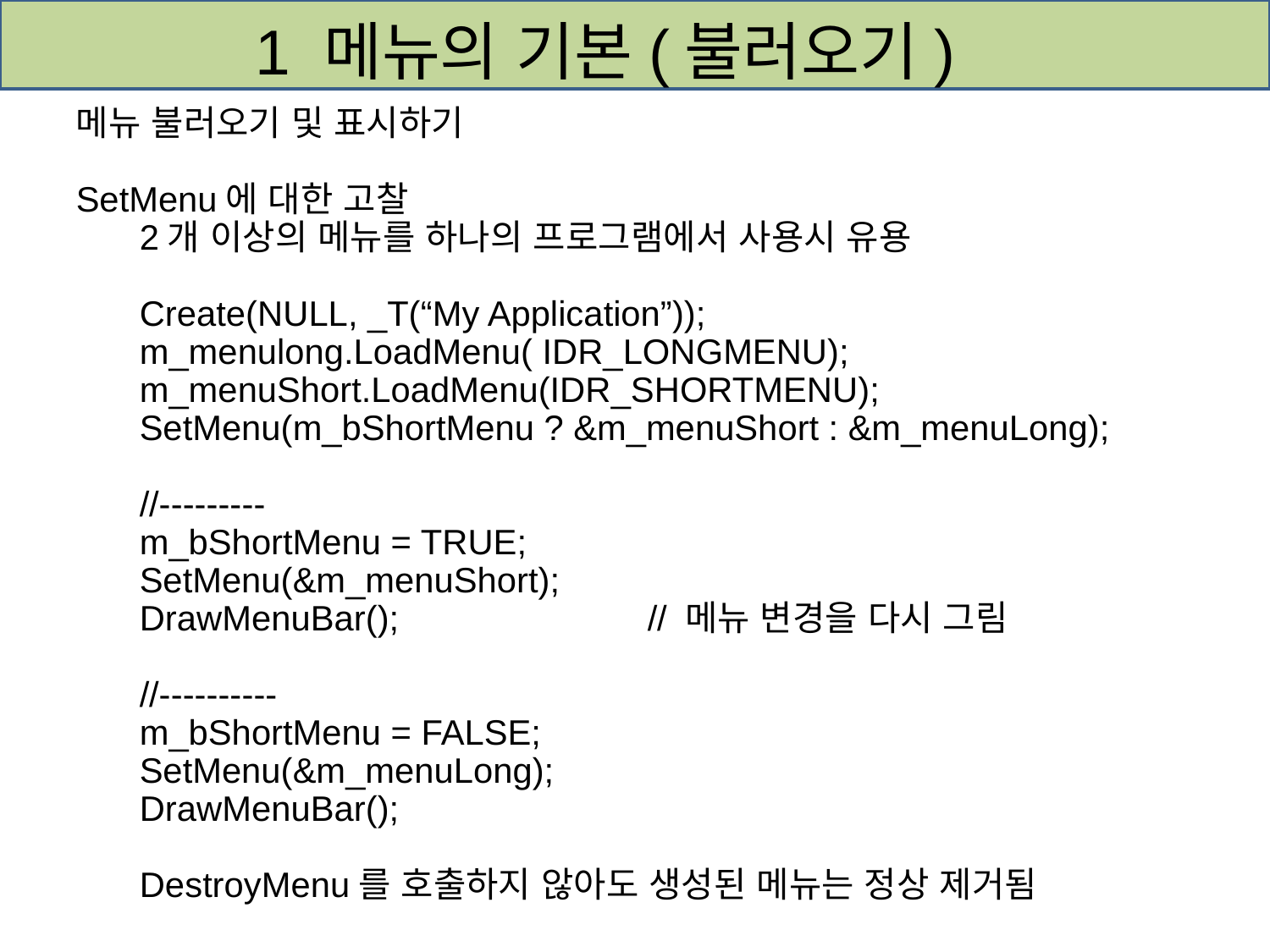

# 1 메뉴의 기본(불러오기)
메뉴 불러오기 및 표시하기

SetMenu에 대한 고찰
	2개 이상의 메뉴를 하나의 프로그램에서 사용시 유용

	Create(NULL, _T(“My Application”));
	m_menulong.LoadMenu( IDR_LONGMENU);
	m_menuShort.LoadMenu(IDR_SHORTMENU);
	SetMenu(m_bShortMenu ? &m_menuShort : &m_menuLong);

	//---------
	m_bShortMenu = TRUE;
	SetMenu(&m_menuShort);
	DrawMenuBar();		// 메뉴 변경을 다시 그림

	//----------
	m_bShortMenu = FALSE;
	SetMenu(&m_menuLong);
	DrawMenuBar();

	DestroyMenu를 호출하지 않아도 생성된 메뉴는 정상 제거됨